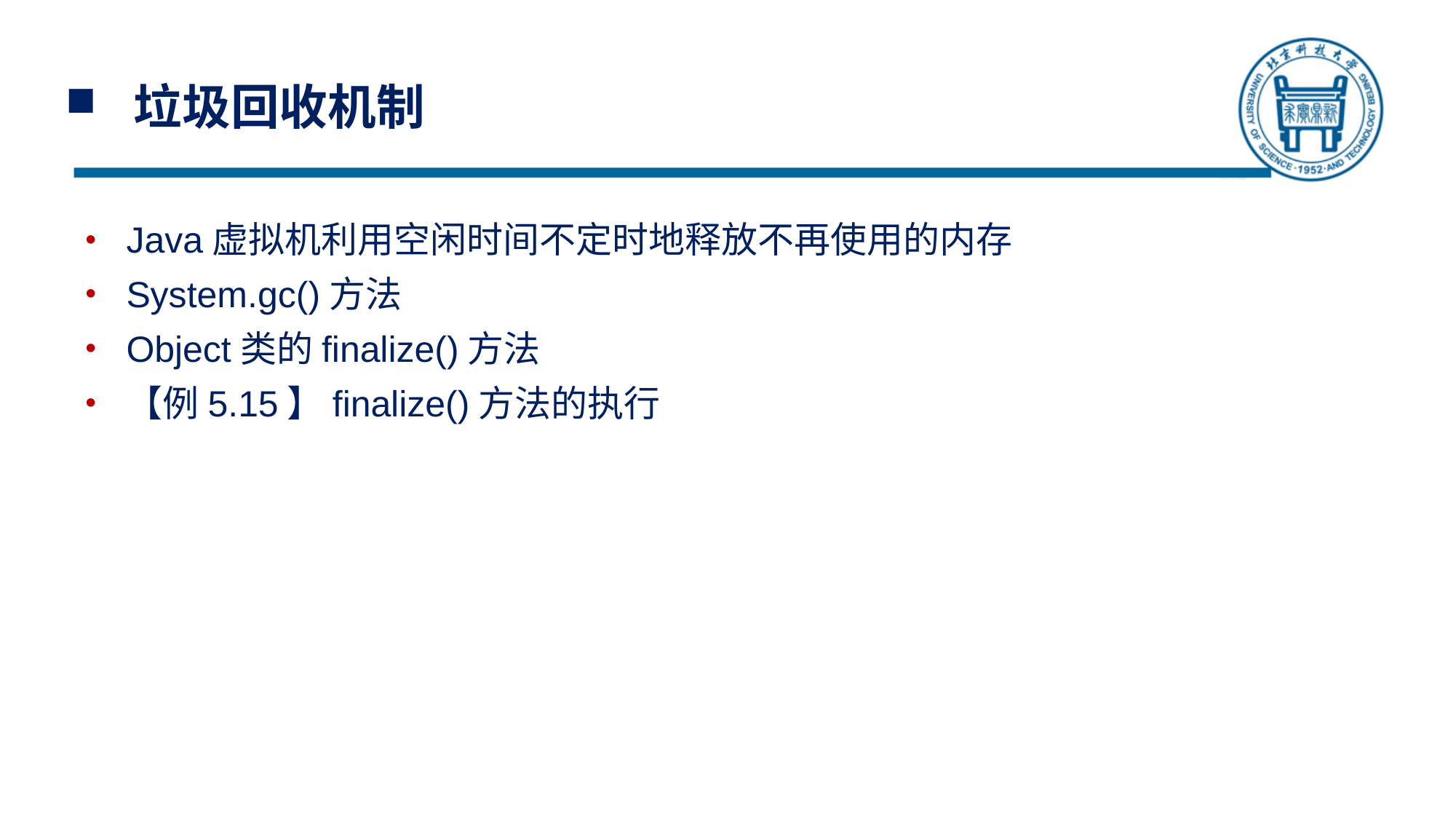

# 垃圾回收机制
Java虚拟机利用空闲时间不定时地释放不再使用的内存
System.gc()方法
Object类的finalize()方法
【例5.15】finalize()方法的执行